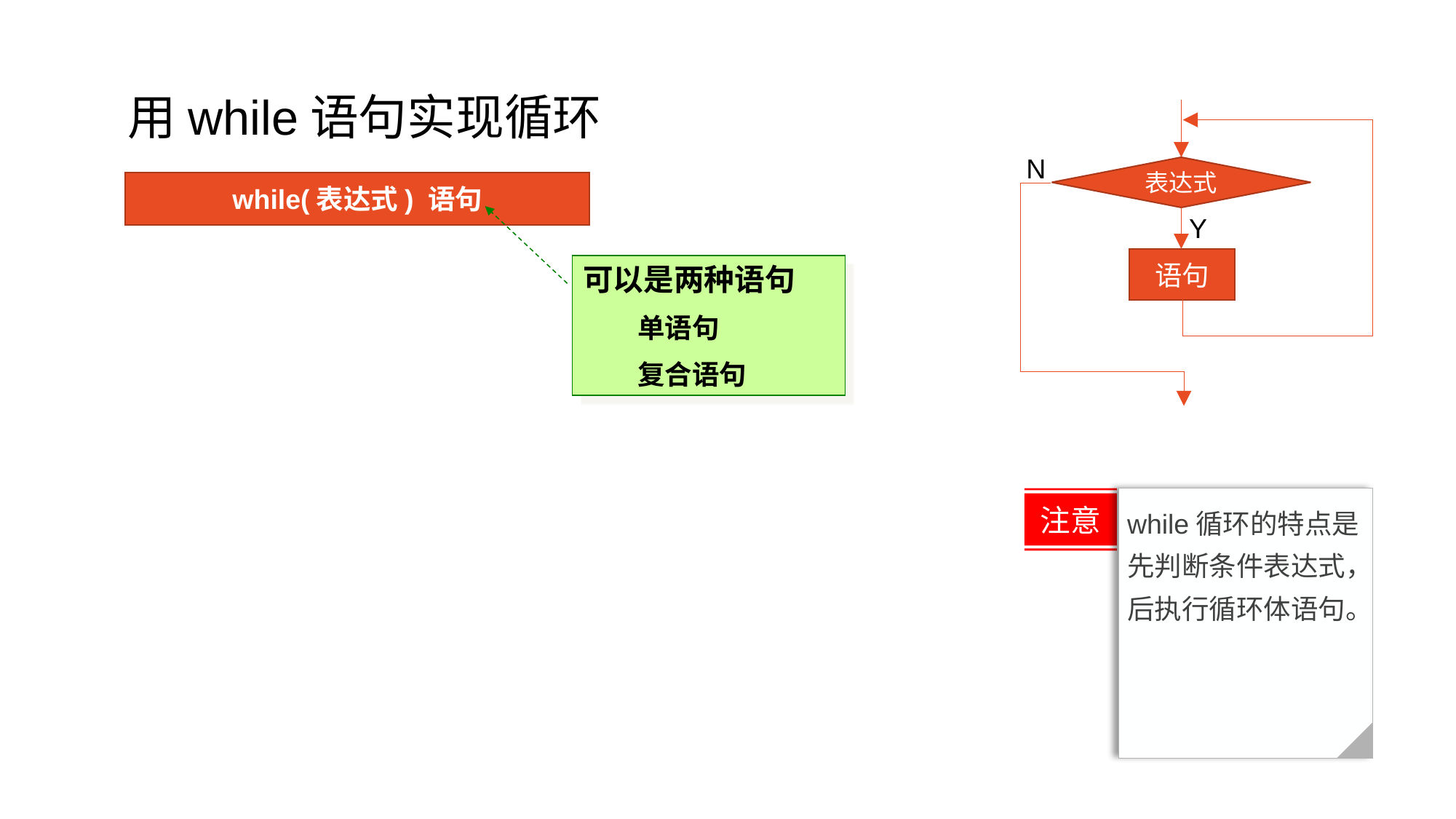

# 用while语句实现循环

N
表达式

Y
语句
while(表达式) 语句

可以是两种语句
单语句
复合语句
注意
while循环的特点是先判断条件表达式，后执行循环体语句。